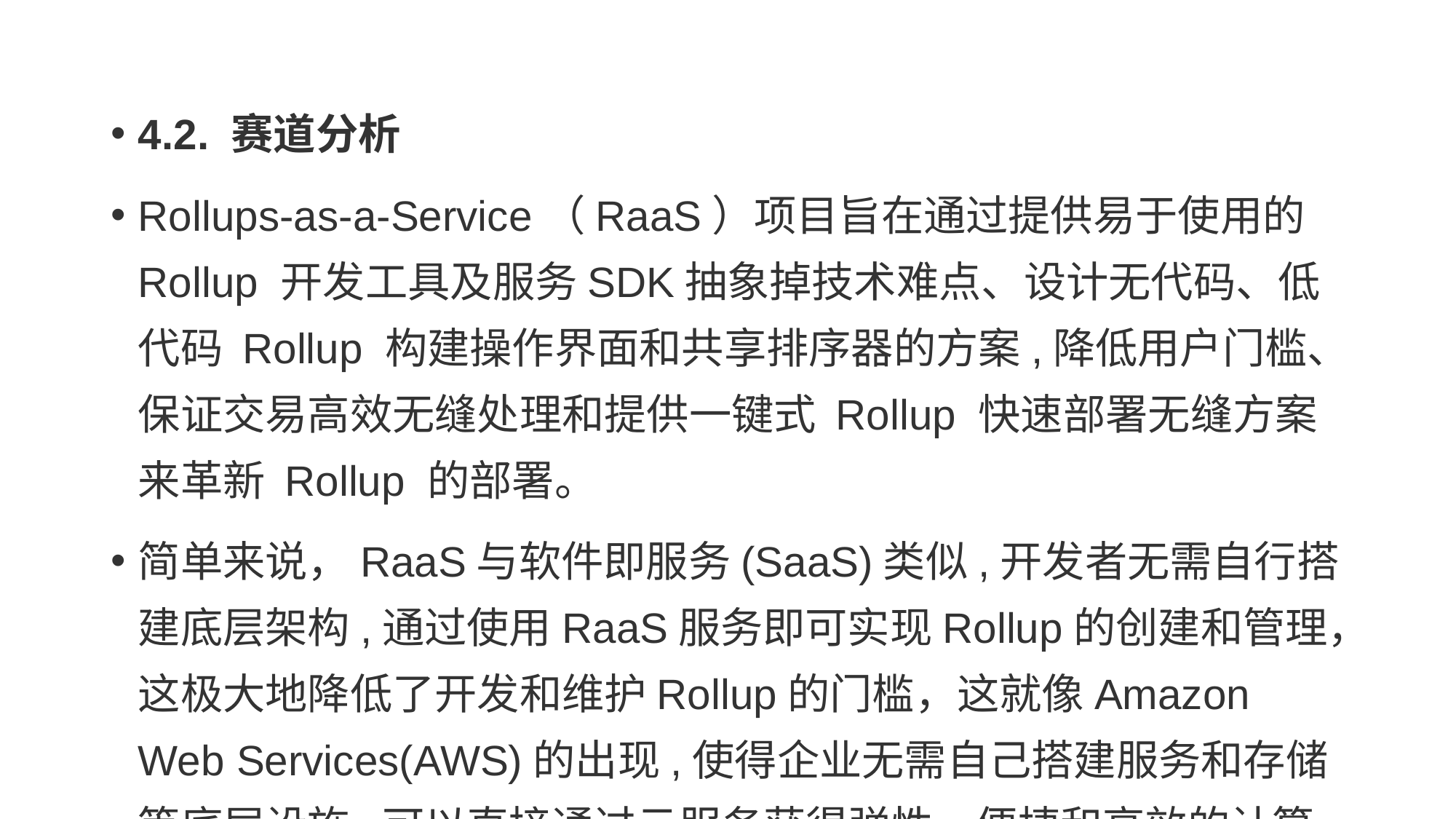

4.2. 赛道分析
Rollups-as-a-Service（RaaS）项目旨在通过提供易于使用的 Rollup 开发工具及服务SDK抽象掉技术难点、设计无代码、低代码 Rollup 构建操作界面和共享排序器的方案,降低用户门槛、保证交易高效无缝处理和提供一键式 Rollup 快速部署无缝方案来革新 Rollup 的部署。
简单来说，RaaS与软件即服务(SaaS)类似,开发者无需自行搭建底层架构,通过使用RaaS服务即可实现Rollup的创建和管理，这极大地降低了开发和维护Rollup的门槛，这就像Amazon Web Services(AWS)的出现,使得企业无需自己搭建服务和存储等底层设施,可以直接通过云服务获得弹性、便捷和高效的计算能力。类似的，RaaS通过提供弹性、可扩展的Rollup执行层,使链上应用能够在必要时获得更高的交易吞吐量和更低的使用成本，这为区块链应用带来了巨大的竞争优势。
当前AltLayer的竞争主要包括与应用链构建设施之间的竞争和 RaaS 赛道内细分产品之间的竞争。